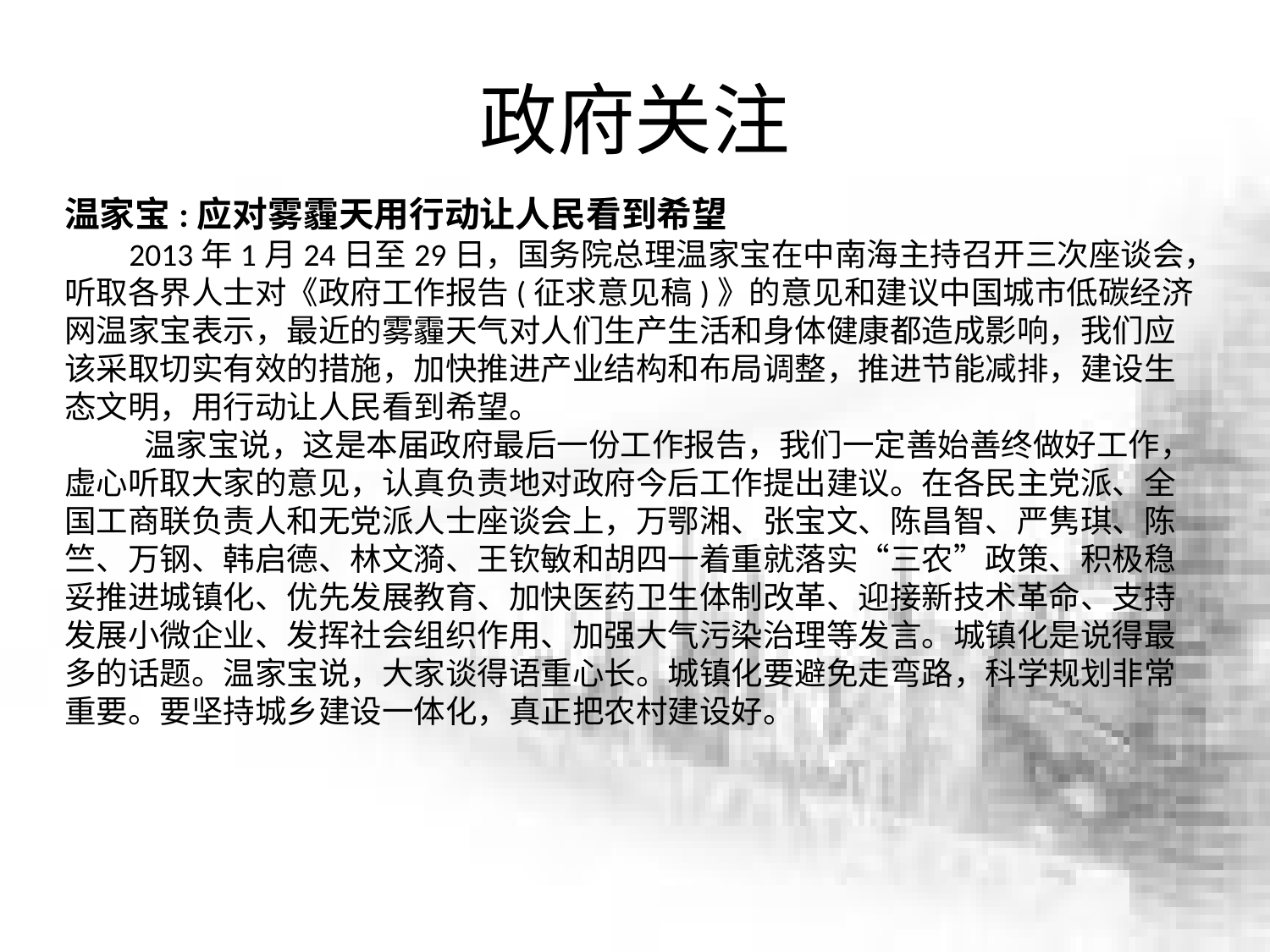

# 政府关注
温家宝:应对雾霾天用行动让人民看到希望
         2013年1月24日至29日，国务院总理温家宝在中南海主持召开三次座谈会，听取各界人士对《政府工作报告(征求意见稿)》的意见和建议中国城市低碳经济网温家宝表示，最近的雾霾天气对人们生产生活和身体健康都造成影响，我们应该采取切实有效的措施，加快推进产业结构和布局调整，推进节能减排，建设生态文明，用行动让人民看到希望。
          温家宝说，这是本届政府最后一份工作报告，我们一定善始善终做好工作，虚心听取大家的意见，认真负责地对政府今后工作提出建议。在各民主党派、全国工商联负责人和无党派人士座谈会上，万鄂湘、张宝文、陈昌智、严隽琪、陈竺、万钢、韩启德、林文漪、王钦敏和胡四一着重就落实“三农”政策、积极稳妥推进城镇化、优先发展教育、加快医药卫生体制改革、迎接新技术革命、支持发展小微企业、发挥社会组织作用、加强大气污染治理等发言。城镇化是说得最多的话题。温家宝说，大家谈得语重心长。城镇化要避免走弯路，科学规划非常重要。要坚持城乡建设一体化，真正把农村建设好。